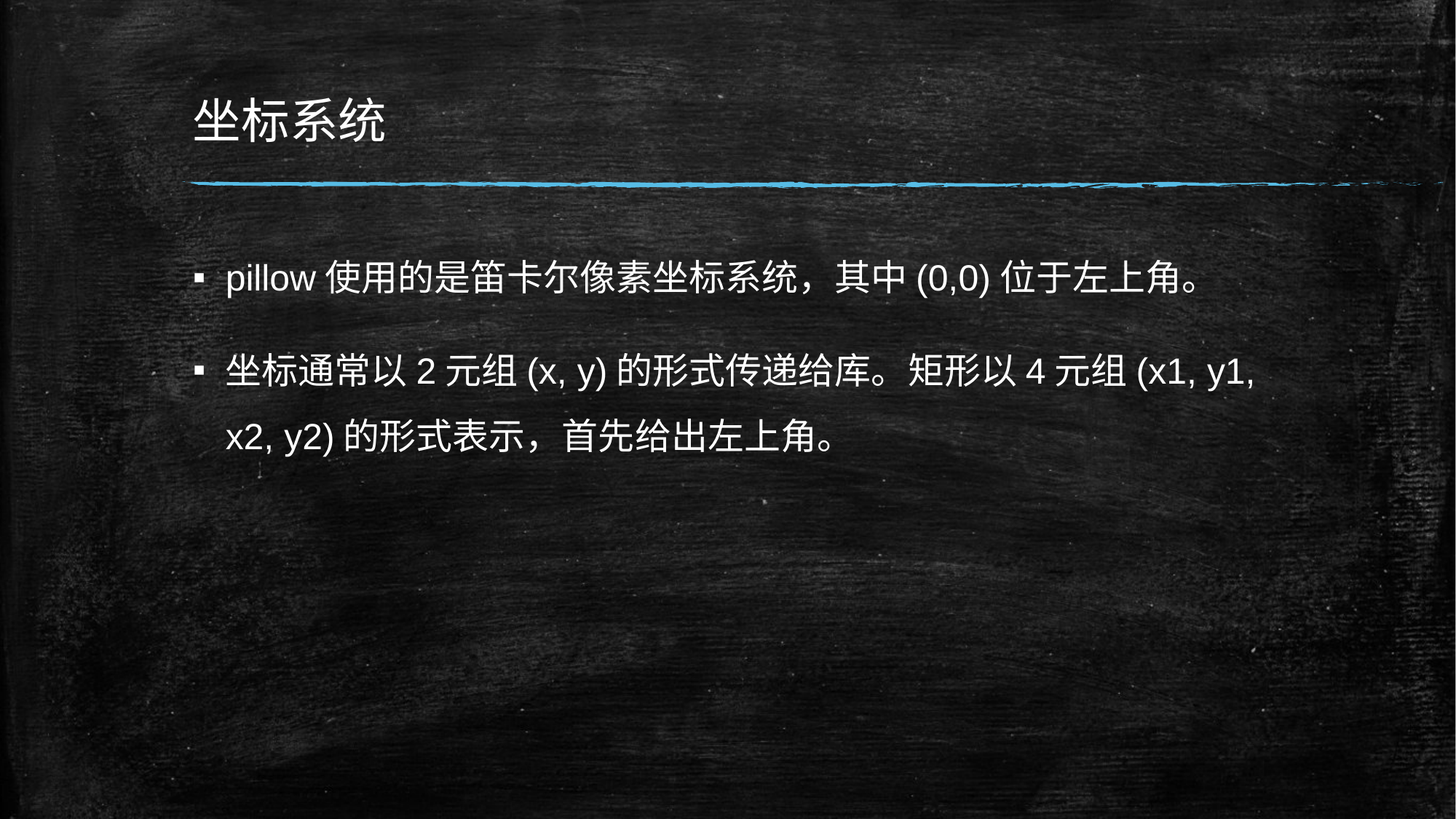

# 坐标系统
pillow使用的是笛卡尔像素坐标系统，其中(0,0)位于左上角。
坐标通常以2元组(x, y)的形式传递给库。矩形以4元组(x1, y1, x2, y2)的形式表示，首先给出左上角。